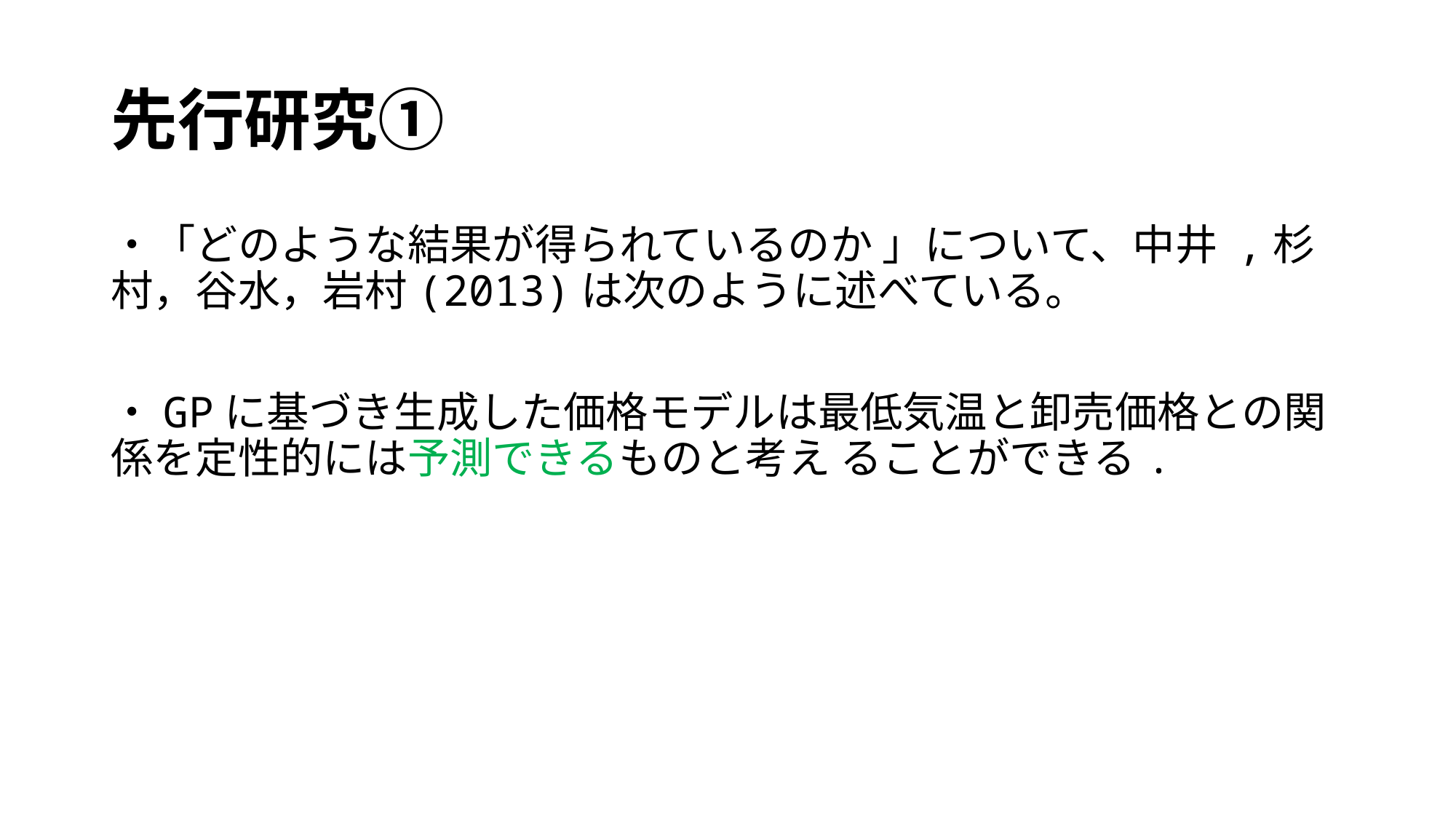

# 先行研究①
・「どのような結果が得られているのか 」について、中井 ,杉村，谷水，岩村(2013)は次のように述べている。

・GPに基づき生成した価格モデルは最低気温と卸売価格との関係を定性的には予測できるものと考え ることができる.